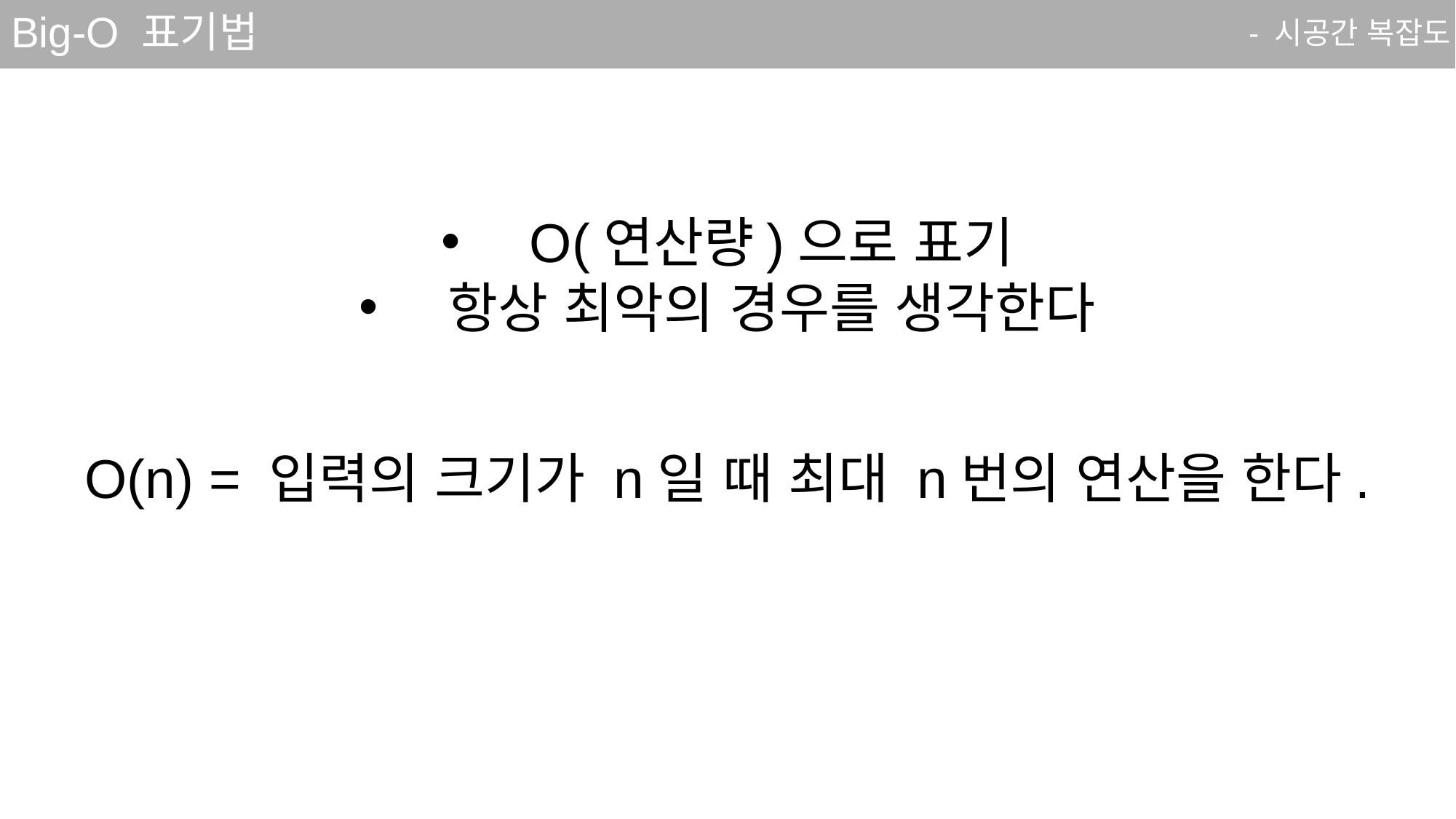

# Big-O 표기법
- 시공간 복잡도
O(연산량)으로 표기
항상 최악의 경우를 생각한다
O(n) = 입력의 크기가 n일 때 최대 n번의 연산을 한다.